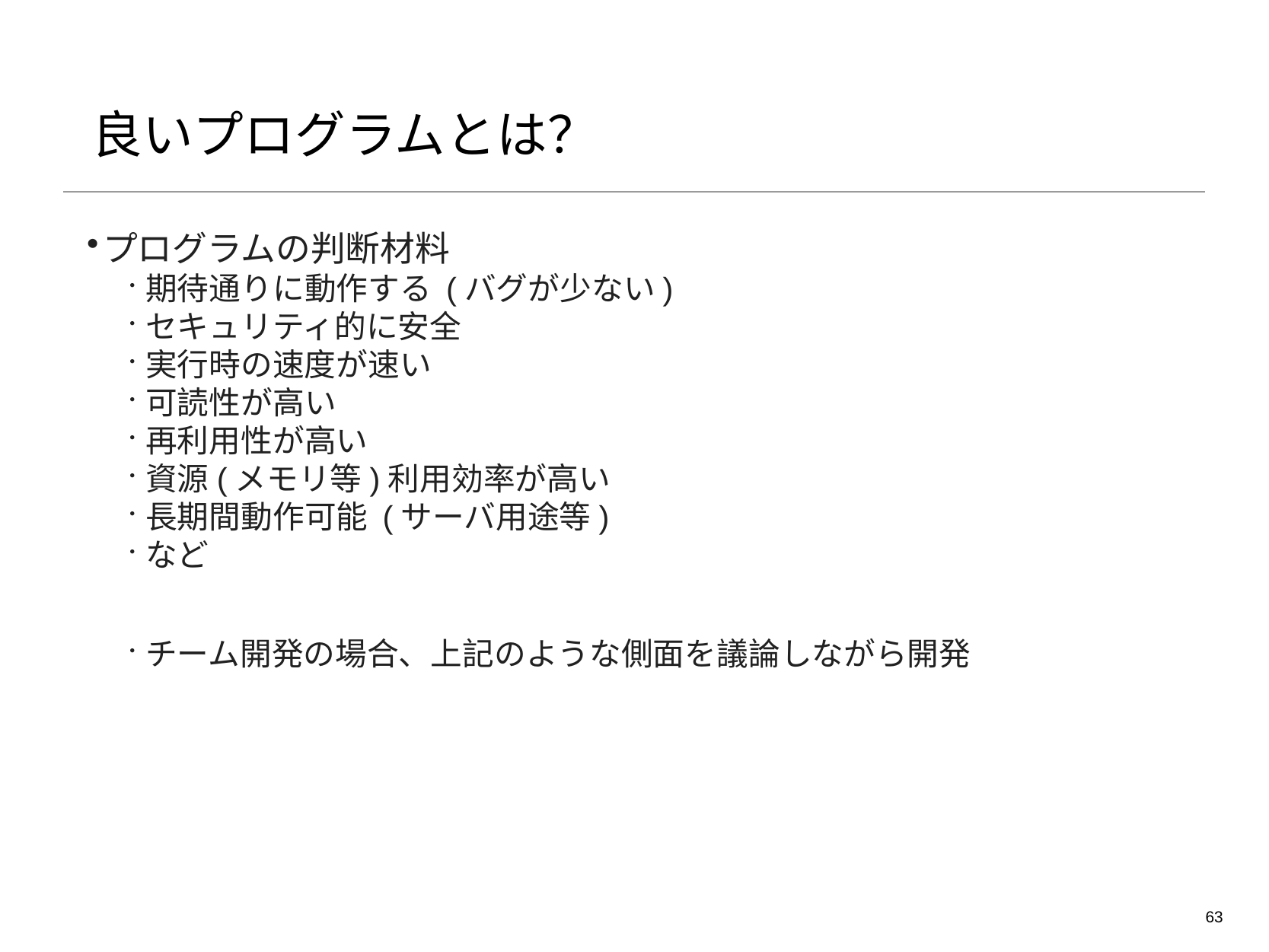

# 良いプログラムとは？
プログラムの判断材料
期待通りに動作する (バグが少ない)
セキュリティ的に安全
実行時の速度が速い
可読性が高い
再利用性が高い
資源(メモリ等)利用効率が高い
長期間動作可能 (サーバ用途等)
など

チーム開発の場合、上記のような側面を議論しながら開発
63